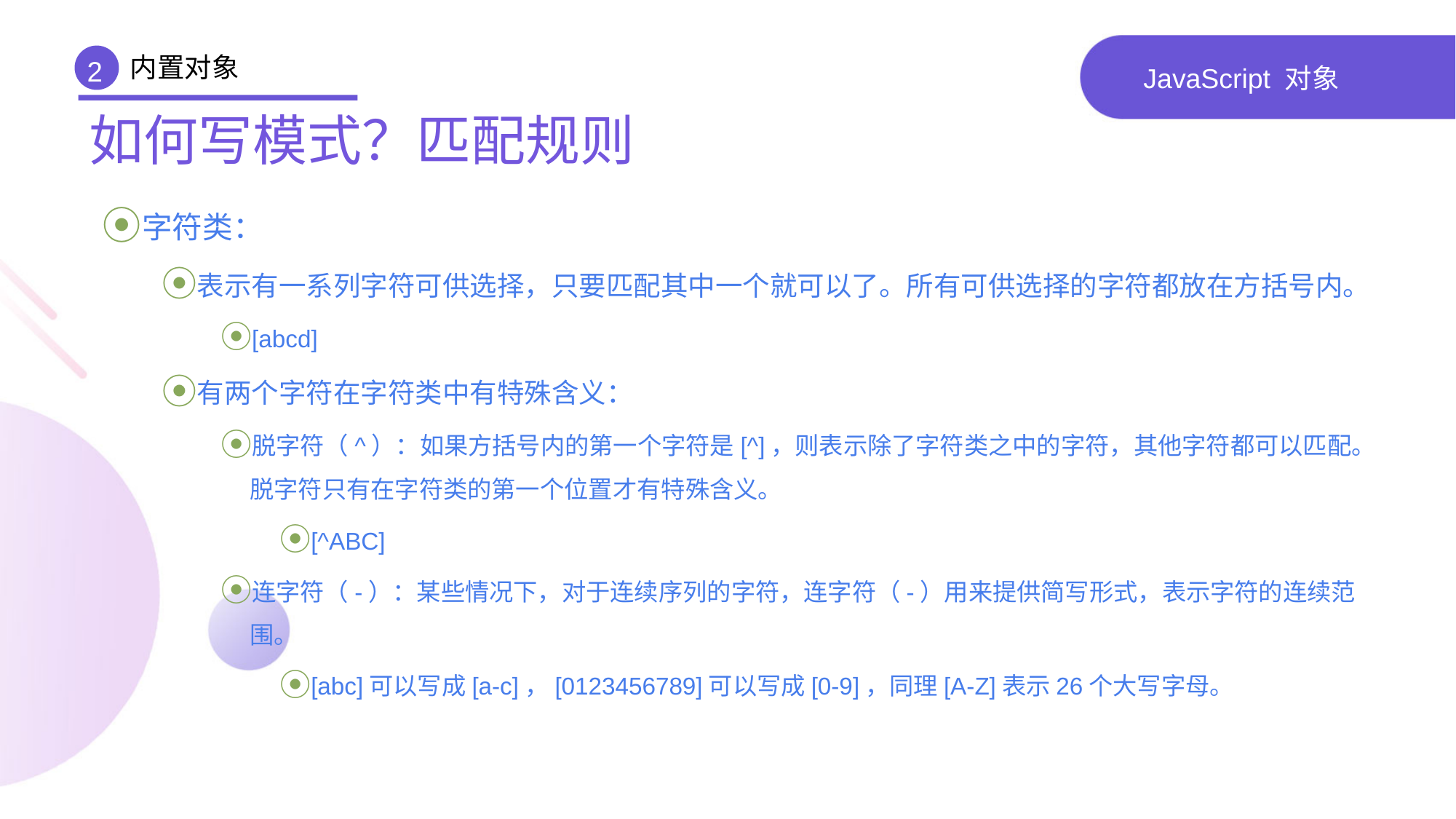

内置对象
2
# JavaScript 对象
如何写模式？匹配规则
字符类：
表示有一系列字符可供选择，只要匹配其中一个就可以了。所有可供选择的字符都放在方括号内。
[abcd]
有两个字符在字符类中有特殊含义：
脱字符（^）：如果方括号内的第一个字符是[^]，则表示除了字符类之中的字符，其他字符都可以匹配。脱字符只有在字符类的第一个位置才有特殊含义。
[^ABC]
连字符（-）：某些情况下，对于连续序列的字符，连字符（-）用来提供简写形式，表示字符的连续范围。
[abc]可以写成[a-c]，[0123456789]可以写成[0-9]，同理[A-Z]表示26个大写字母。